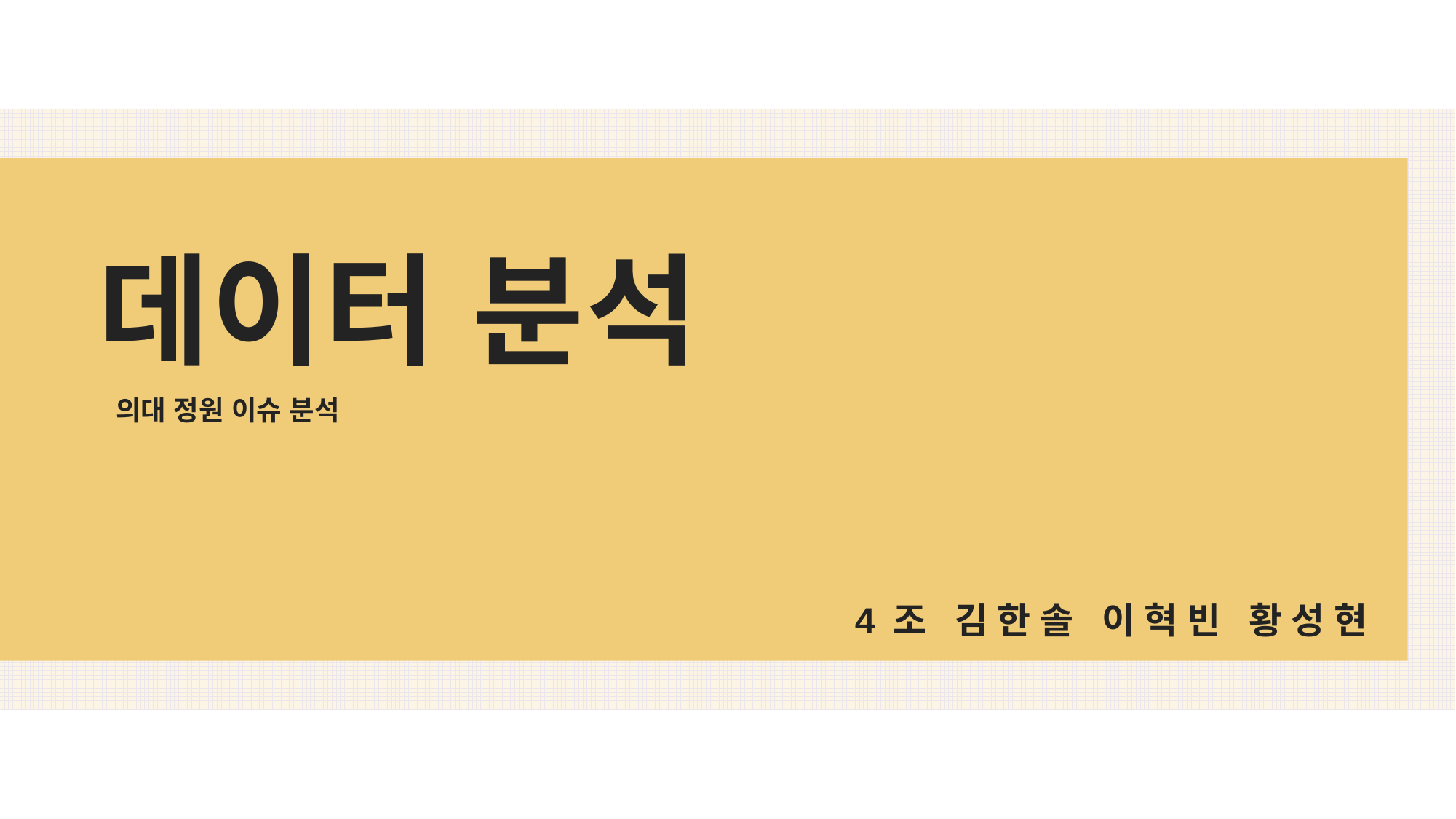

# 데이터 분석
의대 정원 이슈 분석
4조 김한솔 이혁빈 황성현